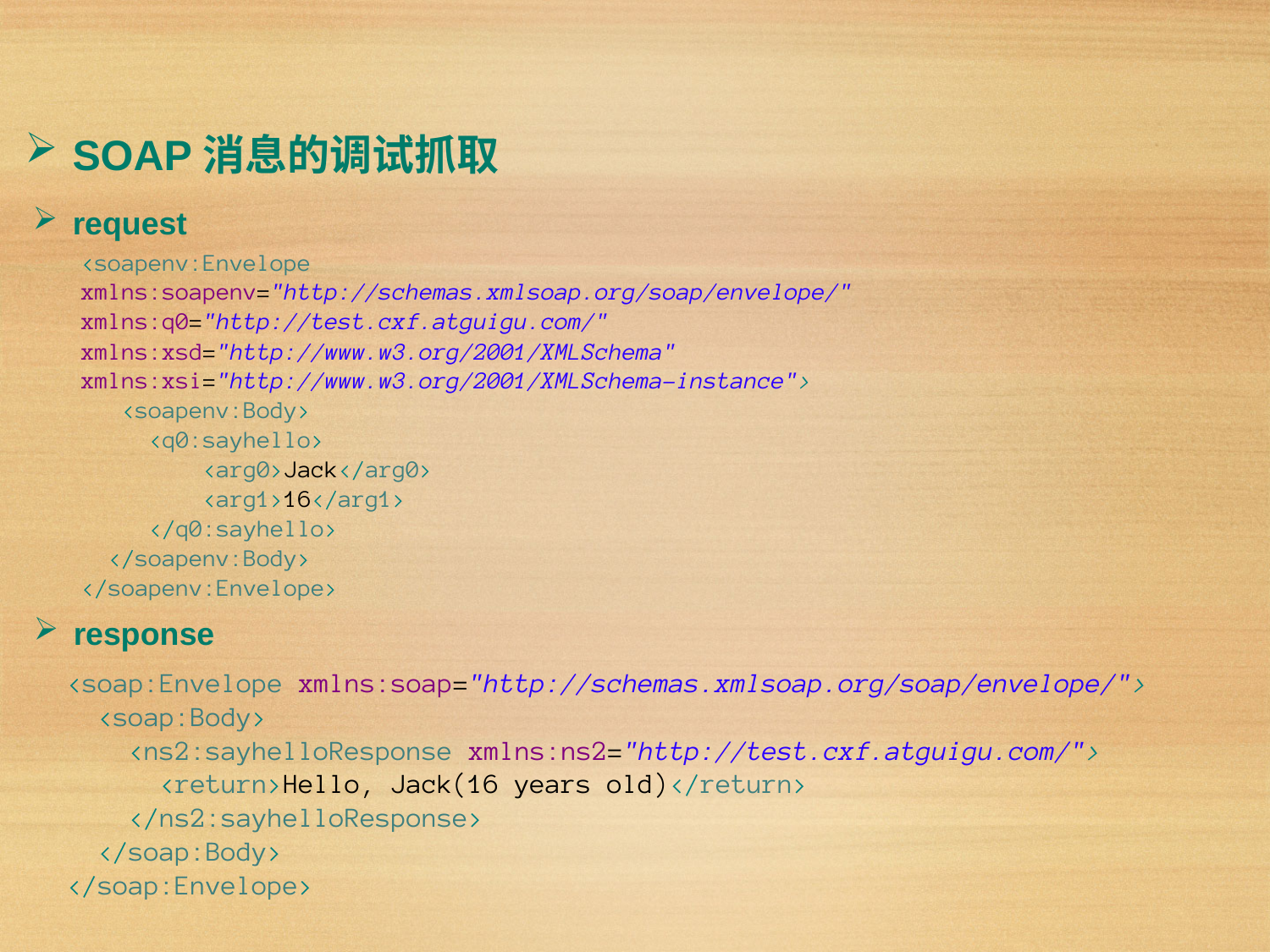

SOAP消息的调试抓取
request
<soapenv:Envelope
xmlns:soapenv="http://schemas.xmlsoap.org/soap/envelope/"
xmlns:q0="http://test.cxf.atguigu.com/"
xmlns:xsd="http://www.w3.org/2001/XMLSchema"
xmlns:xsi="http://www.w3.org/2001/XMLSchema-instance">
   <soapenv:Body>
     <q0:sayhello>
         <arg0>Jack</arg0>
         <arg1>16</arg1>
     </q0:sayhello>
  </soapenv:Body>
</soapenv:Envelope>
response
<soap:Envelope xmlns:soap="http://schemas.xmlsoap.org/soap/envelope/">
  <soap:Body>
    <ns2:sayhelloResponse xmlns:ns2="http://test.cxf.atguigu.com/">
      <return>Hello, Jack(16 years old)</return>
    </ns2:sayhelloResponse>
  </soap:Body>
</soap:Envelope>